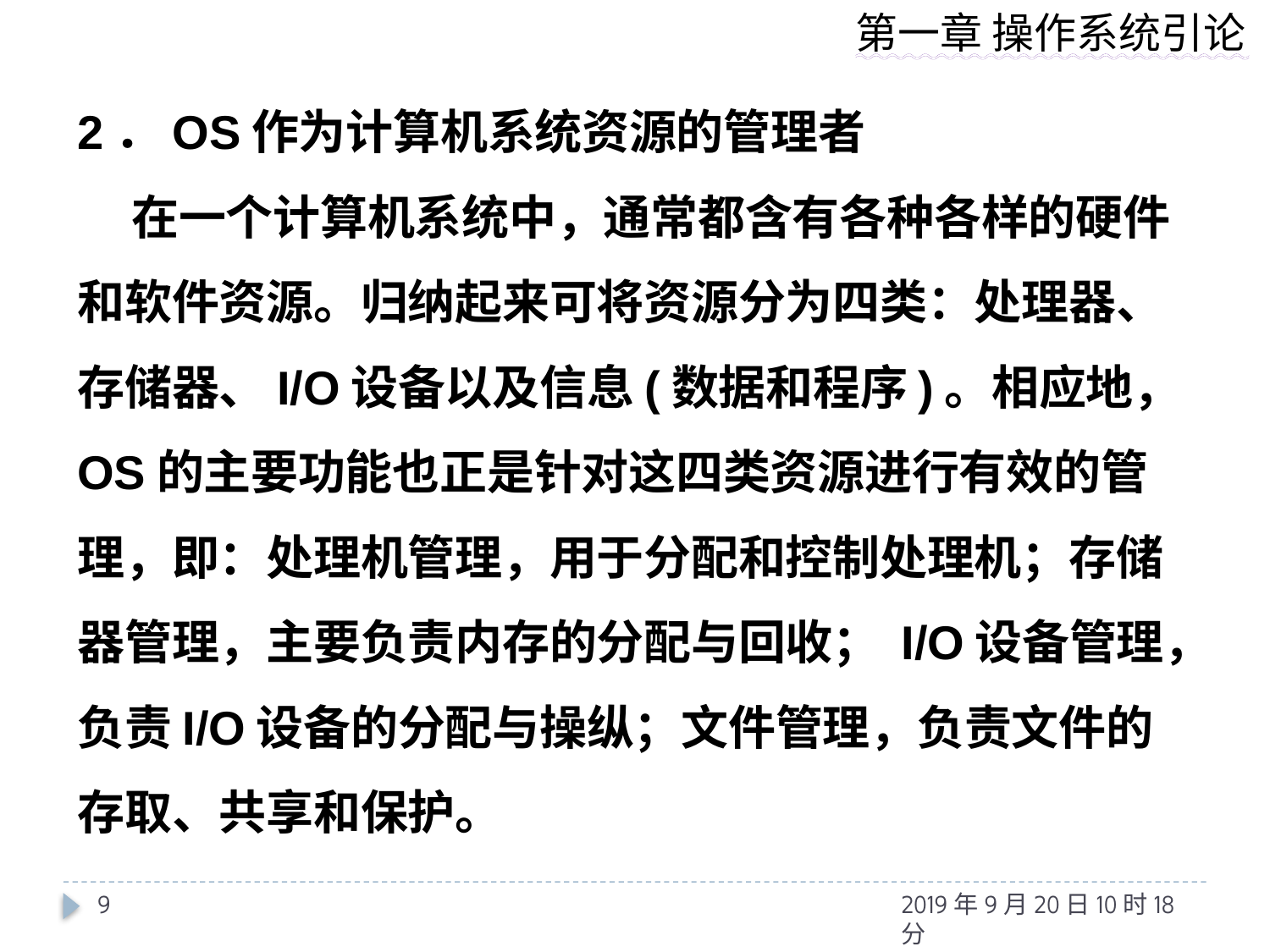

2．OS作为计算机系统资源的管理者
    在一个计算机系统中，通常都含有各种各样的硬件和软件资源。归纳起来可将资源分为四类：处理器、存储器、I/O设备以及信息(数据和程序)。相应地，OS的主要功能也正是针对这四类资源进行有效的管理，即：处理机管理，用于分配和控制处理机；存储器管理，主要负责内存的分配与回收； I/O设备管理，负责I/O设备的分配与操纵；文件管理，负责文件的存取、共享和保护。
9
2019年9月20日10时18分